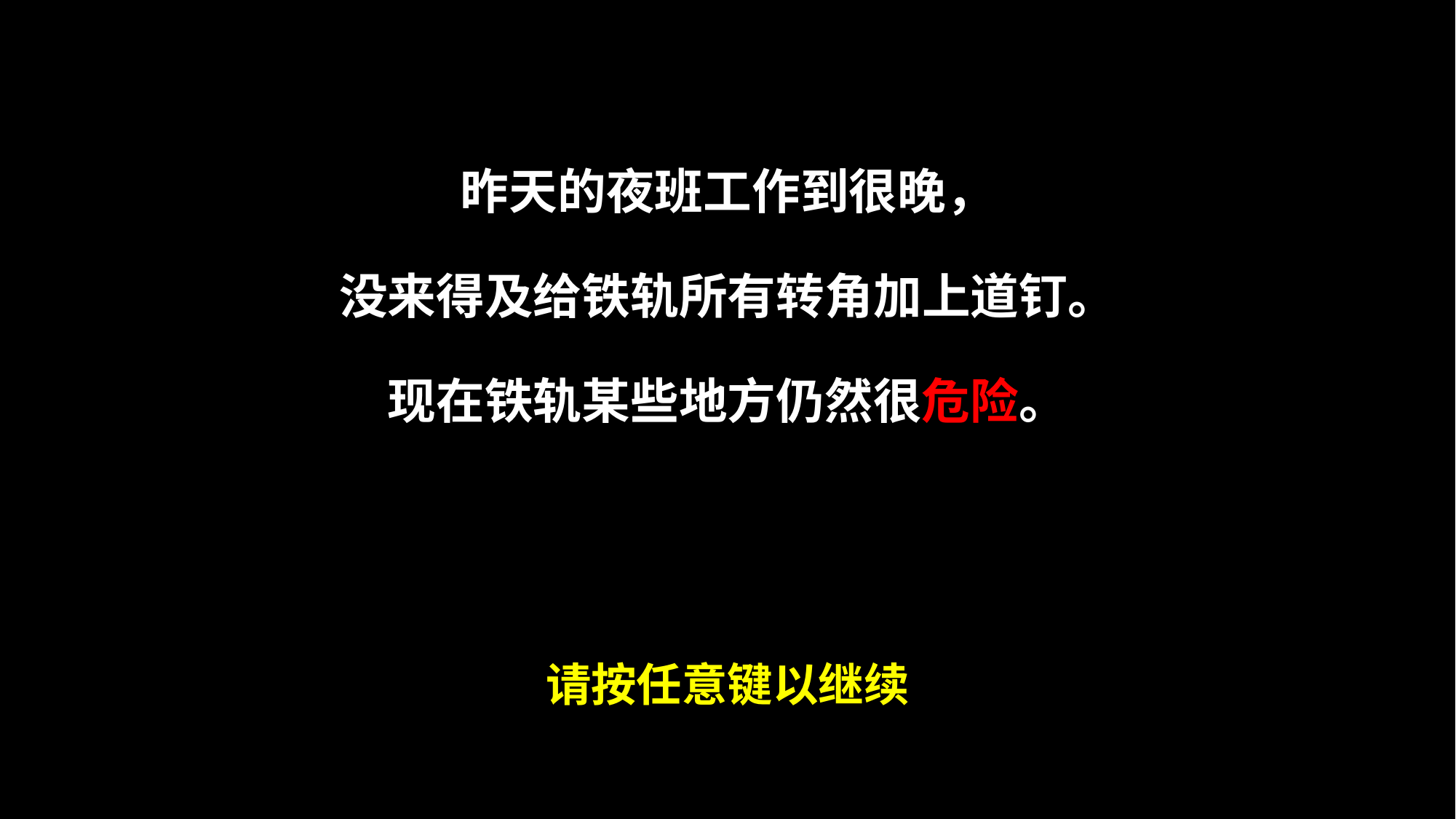

# 昨天的夜班工作到很晚， 没来得及给铁轨所有转角加上道钉。 现在铁轨某些地方仍然很危险。
请按任意键以继续